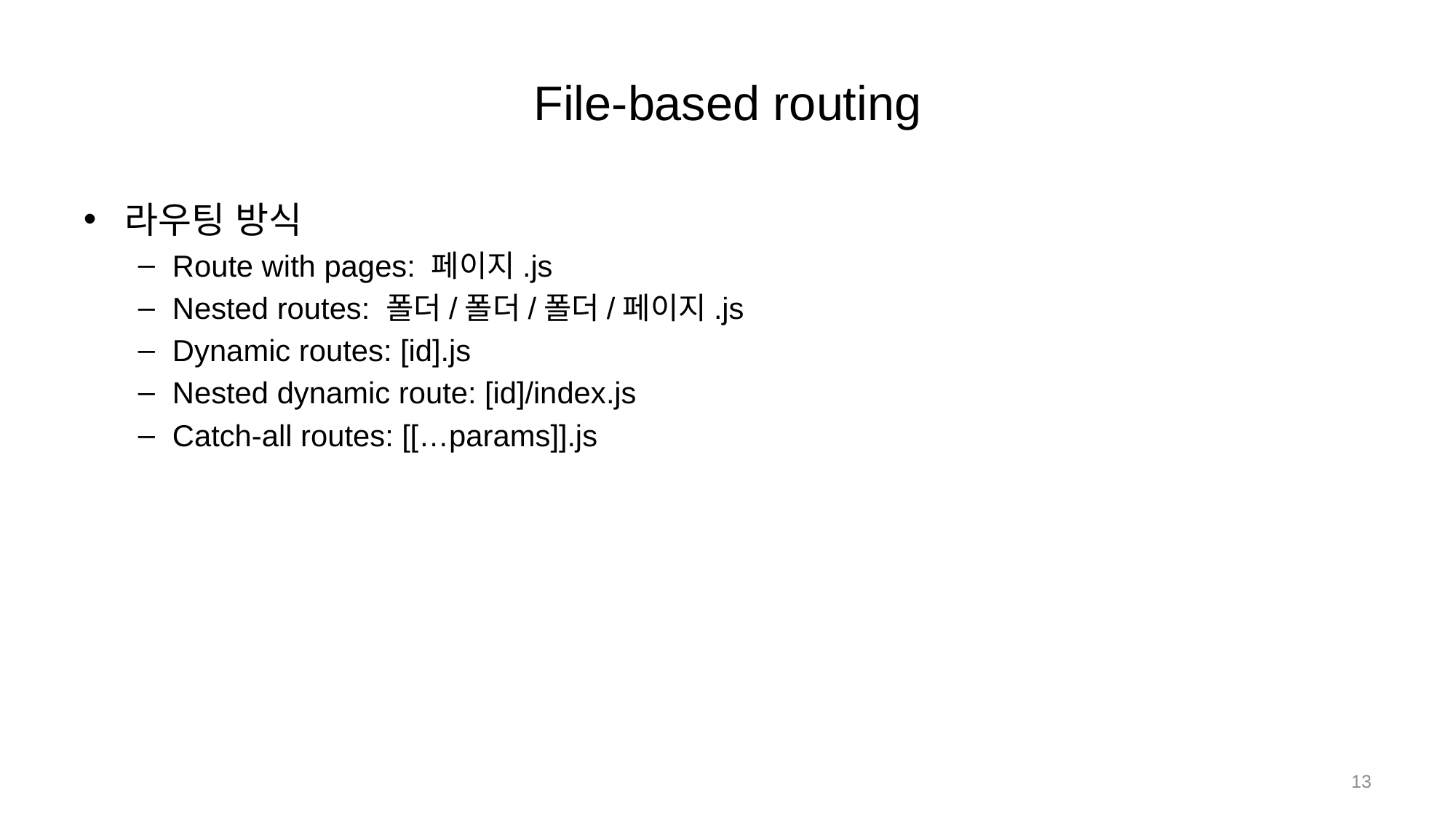

# File-based routing
라우팅 방식
Route with pages: 페이지.js
Nested routes: 폴더/폴더/폴더/페이지.js
Dynamic routes: [id].js
Nested dynamic route: [id]/index.js
Catch-all routes: [[…params]].js
13